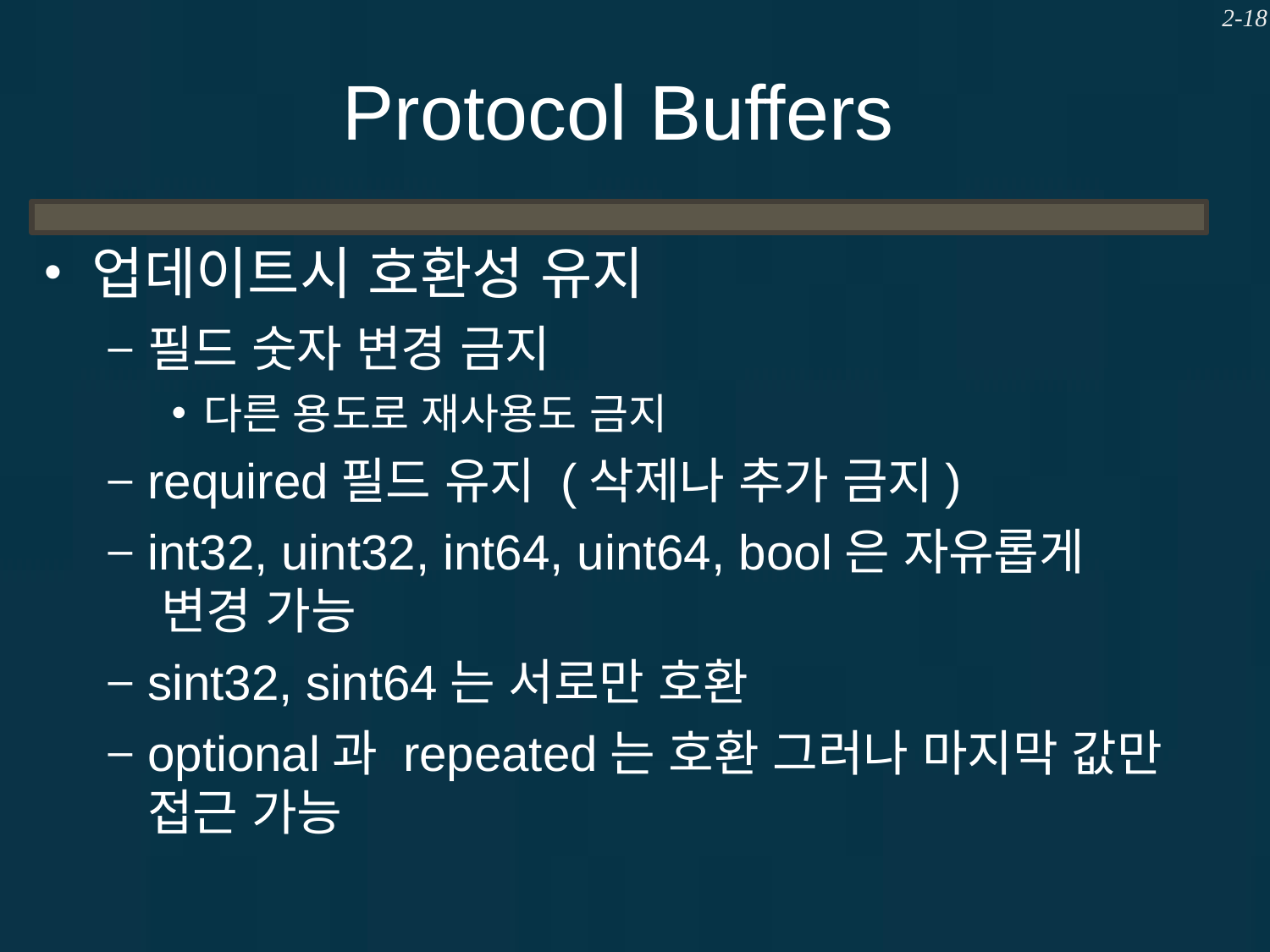

2-18
# Protocol Buffers

업데이트시 호환성 유지
필드 숫자 변경 금지
다른 용도로 재사용도 금지
required필드 유지 (삭제나 추가 금지)
int32, uint32, int64, uint64, bool은 자유롭게  변경 가능
sint32, sint64는 서로만 호환
optional과 repeated는 호환 그러나 마지막 값만  접근 가능